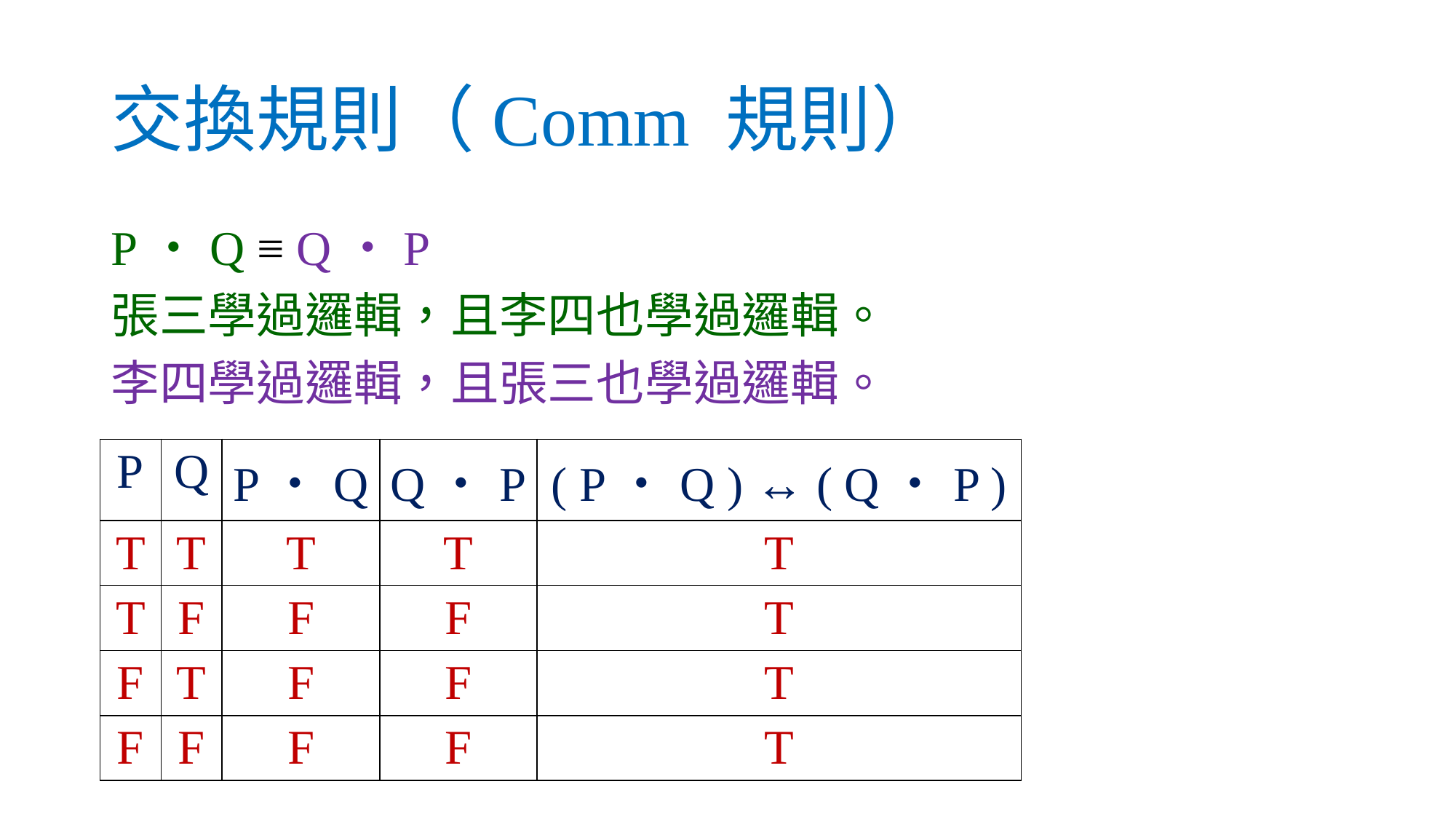

# 交換規則（Comm 規則）
P・Q ≡ Q・P
張三學過邏輯，且李四也學過邏輯。
李四學過邏輯，且張三也學過邏輯。

| P | Q | P・Q | Q・P | ( P・Q ) ↔︎ ( Q・P ) |
| --- | --- | --- | --- | --- |
| T | T | T | T | T |
| T | F | F | F | T |
| F | T | F | F | T |
| F | F | F | F | T |